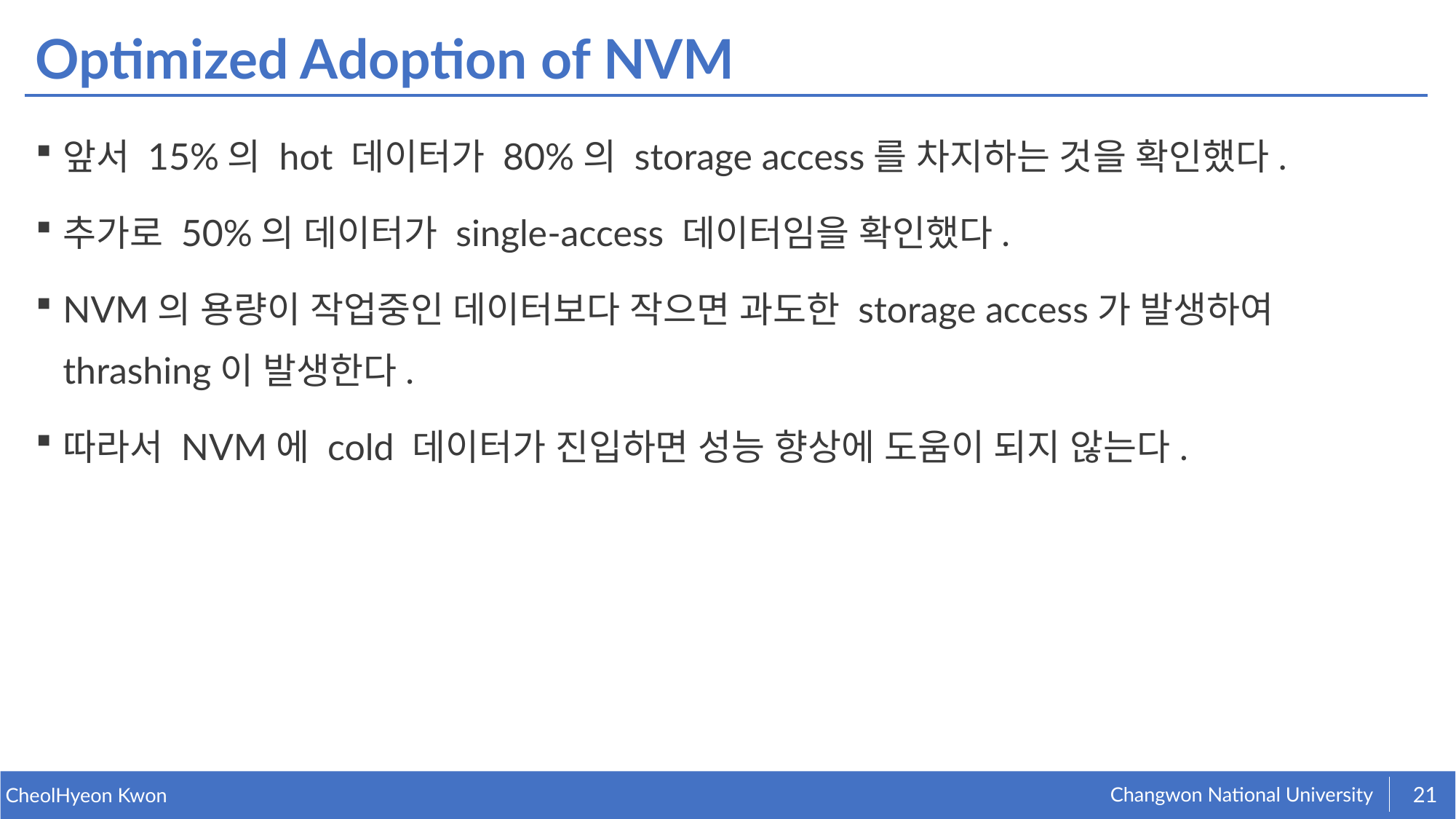

# Optimized Adoption of NVM
앞서 15%의 hot 데이터가 80%의 storage access를 차지하는 것을 확인했다.
추가로 50%의 데이터가 single-access 데이터임을 확인했다.
NVM의 용량이 작업중인 데이터보다 작으면 과도한 storage access가 발생하여 thrashing이 발생한다.
따라서 NVM에 cold 데이터가 진입하면 성능 향상에 도움이 되지 않는다.
21